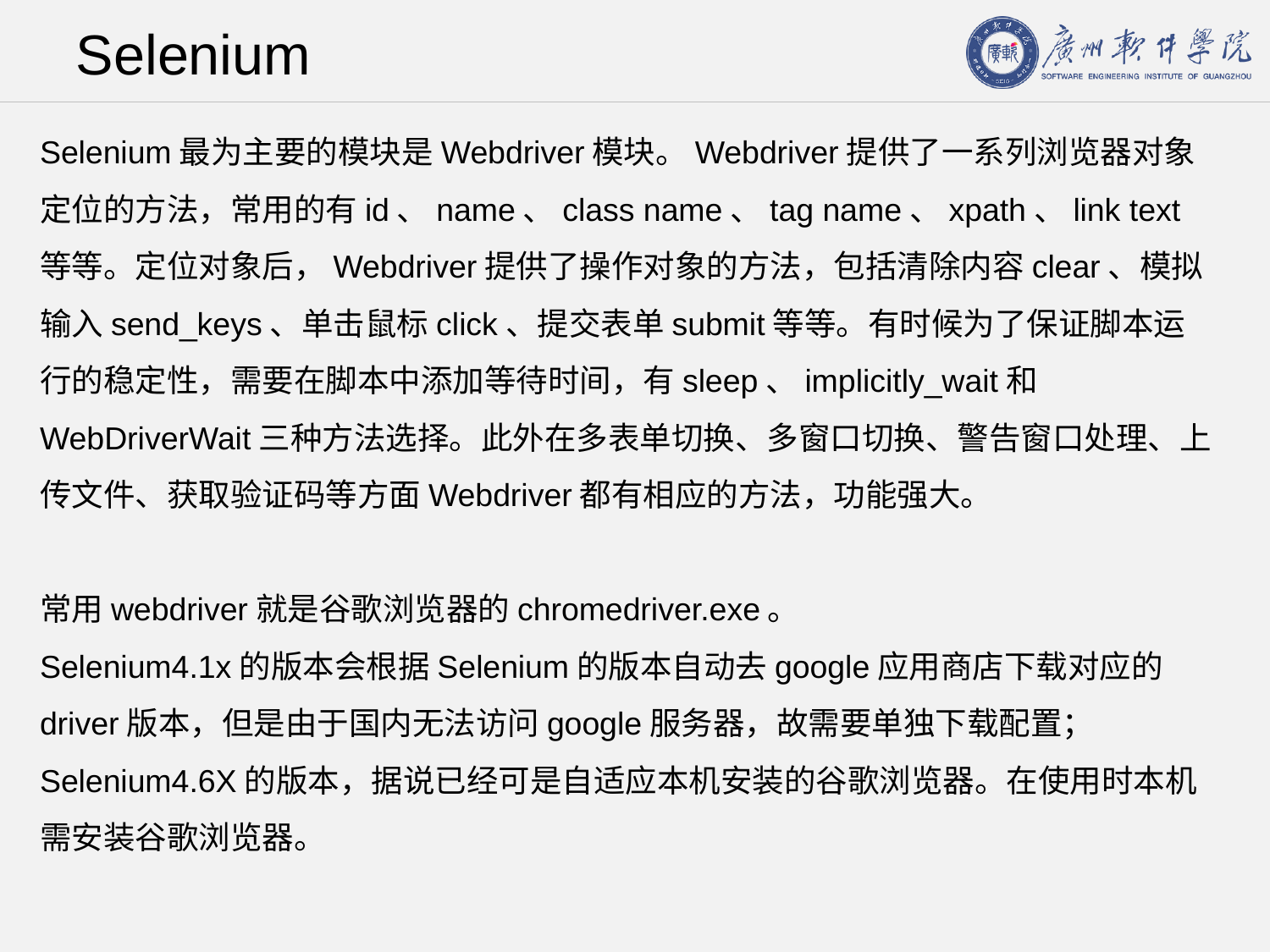

# Selenium
Selenium最为主要的模块是Webdriver模块。Webdriver提供了一系列浏览器对象定位的方法，常用的有id、name、class name、tag name、xpath、link text等等。定位对象后，Webdriver提供了操作对象的方法，包括清除内容clear、模拟输入send_keys、单击鼠标click、提交表单submit等等。有时候为了保证脚本运行的稳定性，需要在脚本中添加等待时间，有sleep、implicitly_wait和WebDriverWait三种方法选择。此外在多表单切换、多窗口切换、警告窗口处理、上传文件、获取验证码等方面Webdriver都有相应的方法，功能强大。

常用webdriver就是谷歌浏览器的chromedriver.exe。
Selenium4.1x的版本会根据Selenium的版本自动去google应用商店下载对应的driver版本，但是由于国内无法访问google服务器，故需要单独下载配置；
Selenium4.6X的版本，据说已经可是自适应本机安装的谷歌浏览器。在使用时本机需安装谷歌浏览器。